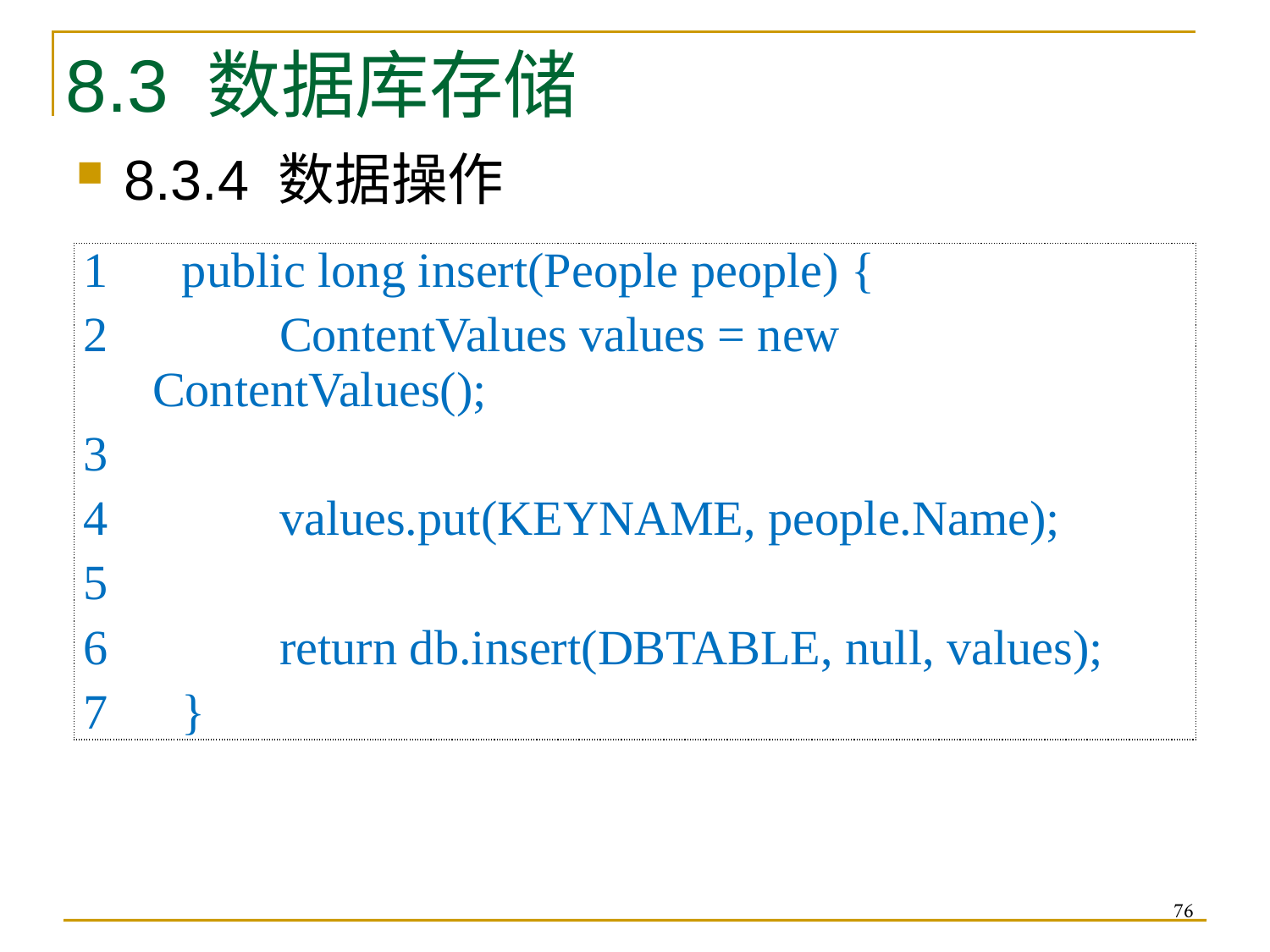

# 8.3 数据库存储
8.3.4 数据操作
| 1 public long insert(People people) { 2 ContentValues values = new ContentValues(); 3 4 values.put(KEYNAME, people.Name); 5 6 return db.insert(DBTABLE, null, values); 7 } |
| --- |
76